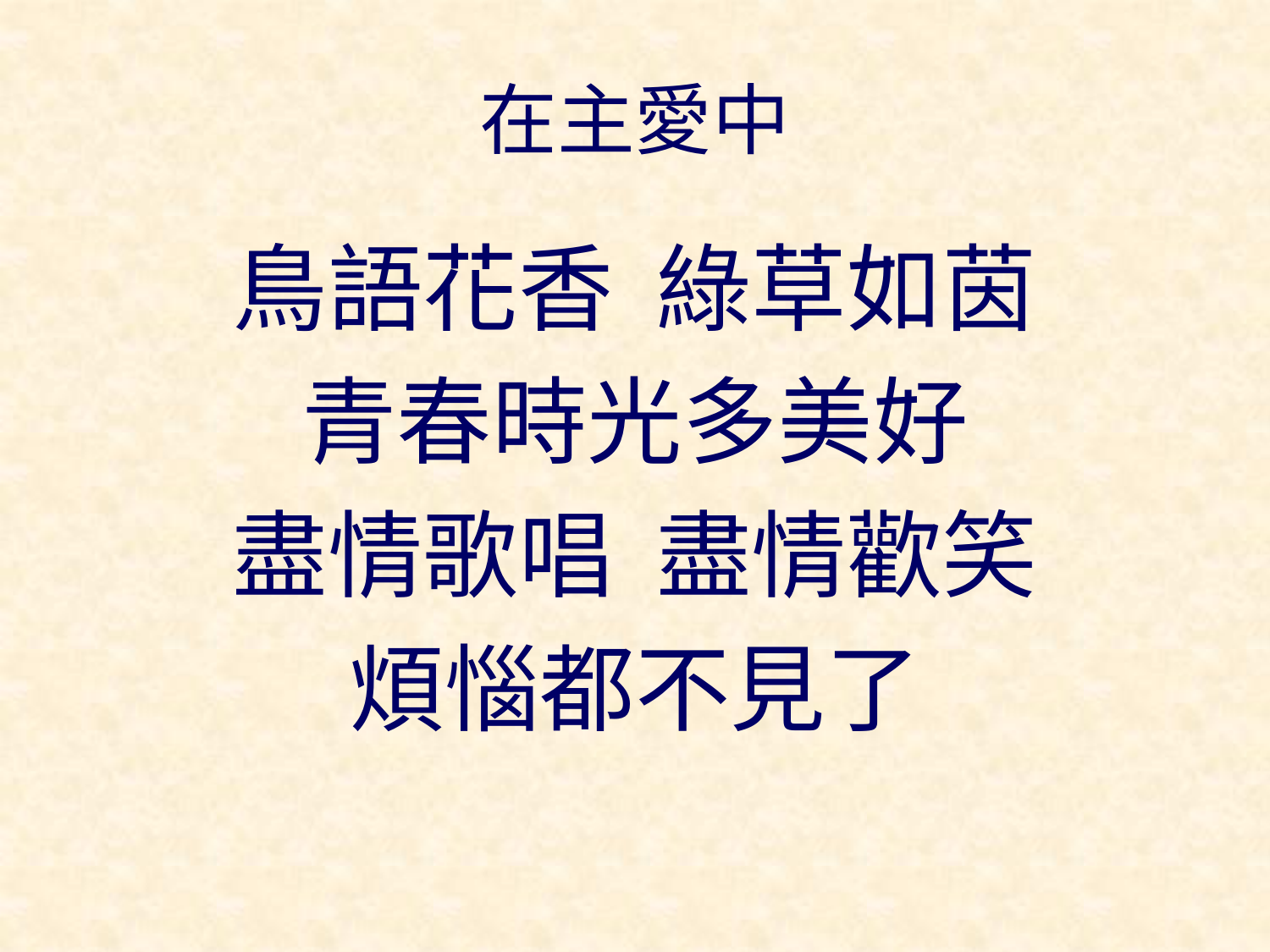

# 在主愛中
鳥語花香  綠草如茵
青春時光多美好
盡情歌唱  盡情歡笑
煩惱都不見了